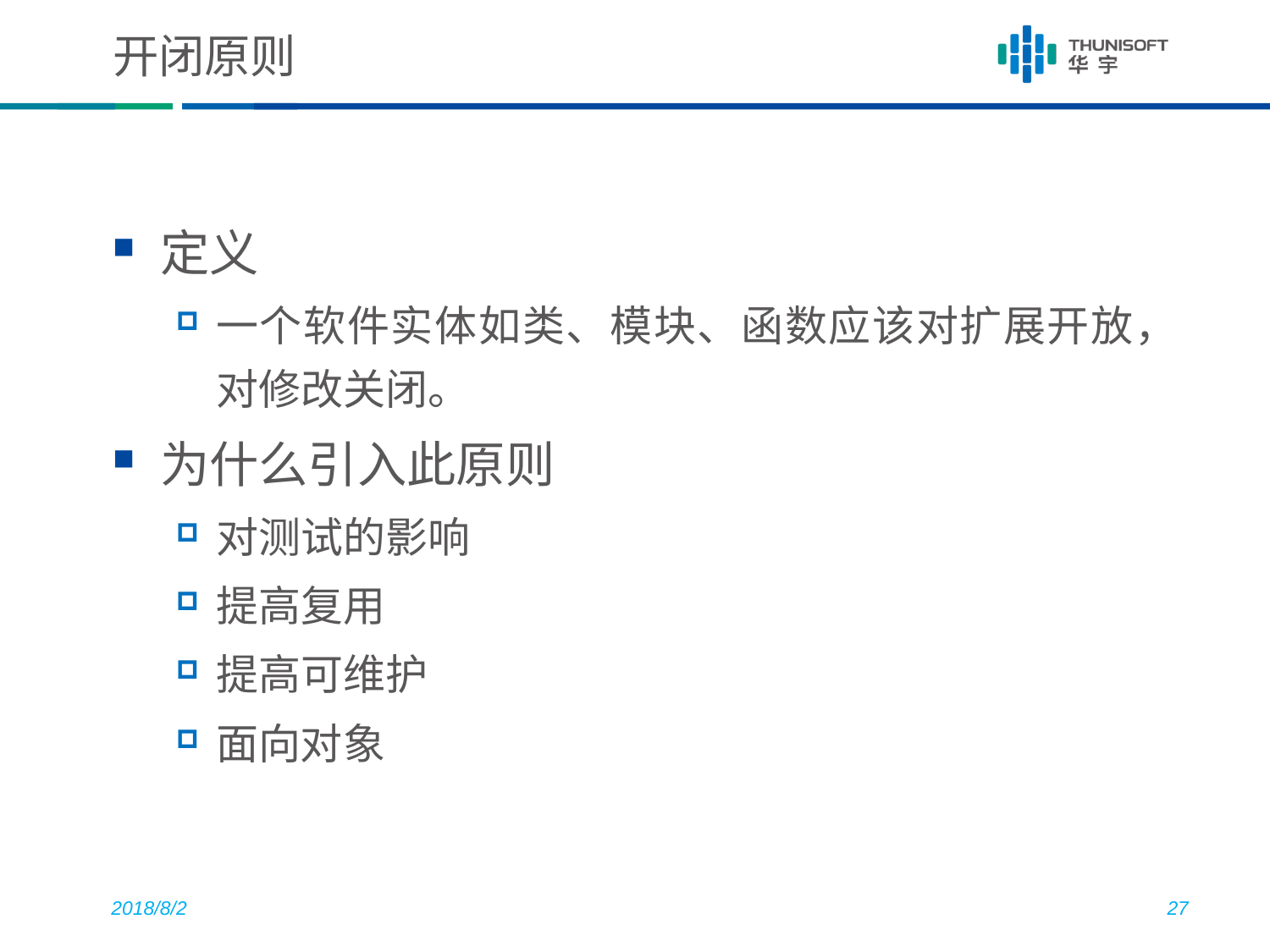

# 开闭原则

定义
一个软件实体如类、模块、函数应该对扩展开放，对修改关闭。
为什么引入此原则
对测试的影响
提高复用
提高可维护
面向对象

2018/8/2
27